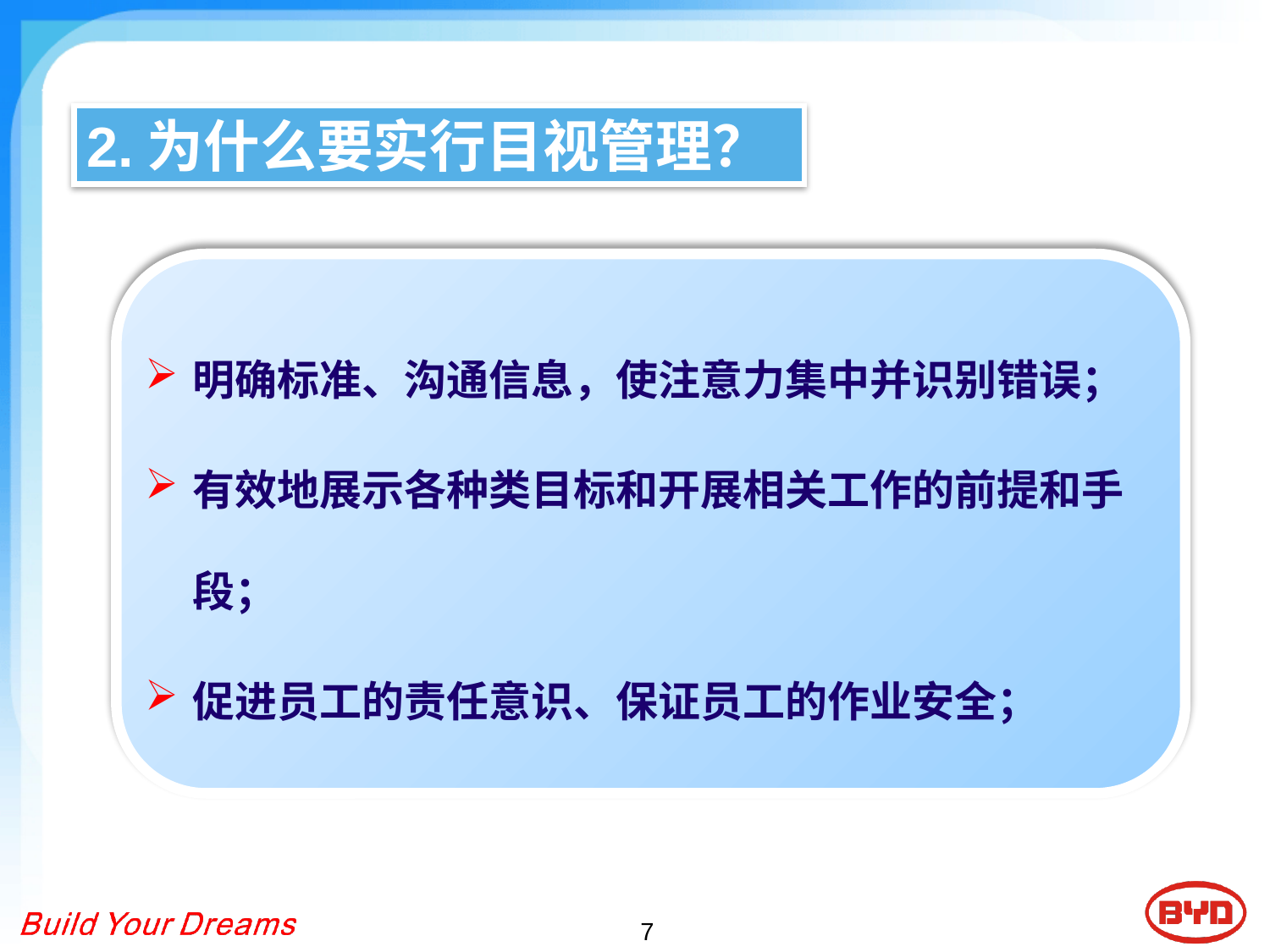

# 2.为什么要实行目视管理？

明确标准、沟通信息，使注意力集中并识别错误；
有效地展示各种类目标和开展相关工作的前提和手    段；
促进员工的责任意识、保证员工的作业安全；
7